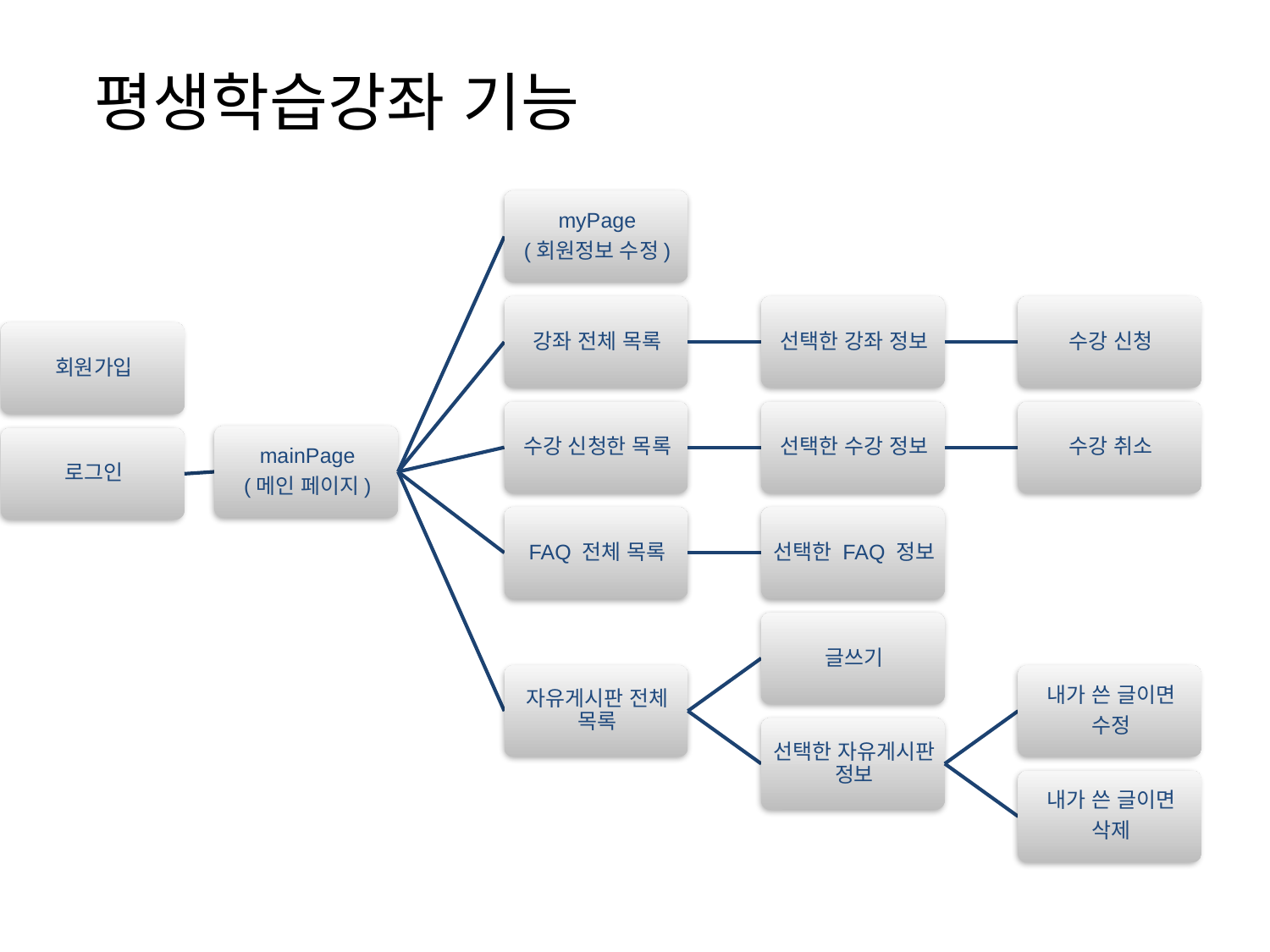

평생학습강좌 기능
회원가입
로그인

mainPage
(메인 페이지)

myPage
(회원정보 수정)

강좌 전체 목록

선택한 강좌 정보

수강 신청

수강 신청한 목록

선택한 수강 정보

수강 취소

FAQ 전체 목록

선택한 FAQ 정보

자유게시판 전체 목록

글쓰기

선택한 자유게시판 정보

내가 쓴 글이면
수정

내가 쓴 글이면
삭제